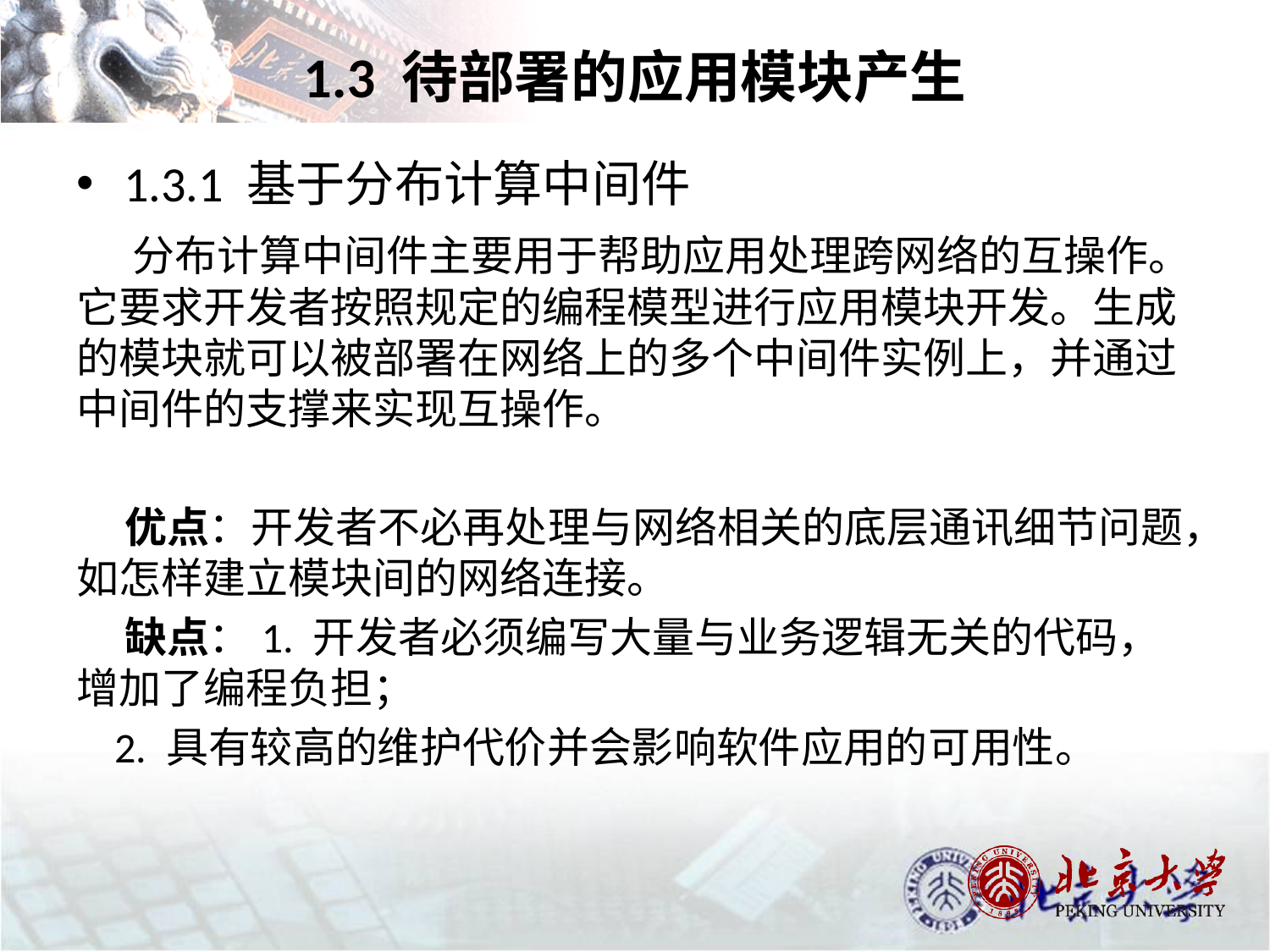

# 1.3 待部署的应用模块产生
1.3.1 基于分布计算中间件
    分布计算中间件主要用于帮助应用处理跨网络的互操作。它要求开发者按照规定的编程模型进行应用模块开发。生成的模块就可以被部署在网络上的多个中间件实例上，并通过中间件的支撑来实现互操作。

    优点：开发者不必再处理与网络相关的底层通讯细节问题，如怎样建立模块间的网络连接。
    缺点：1. 开发者必须编写大量与业务逻辑无关的代码，增加了编程负担；
    2. 具有较高的维护代价并会影响软件应用的可用性。